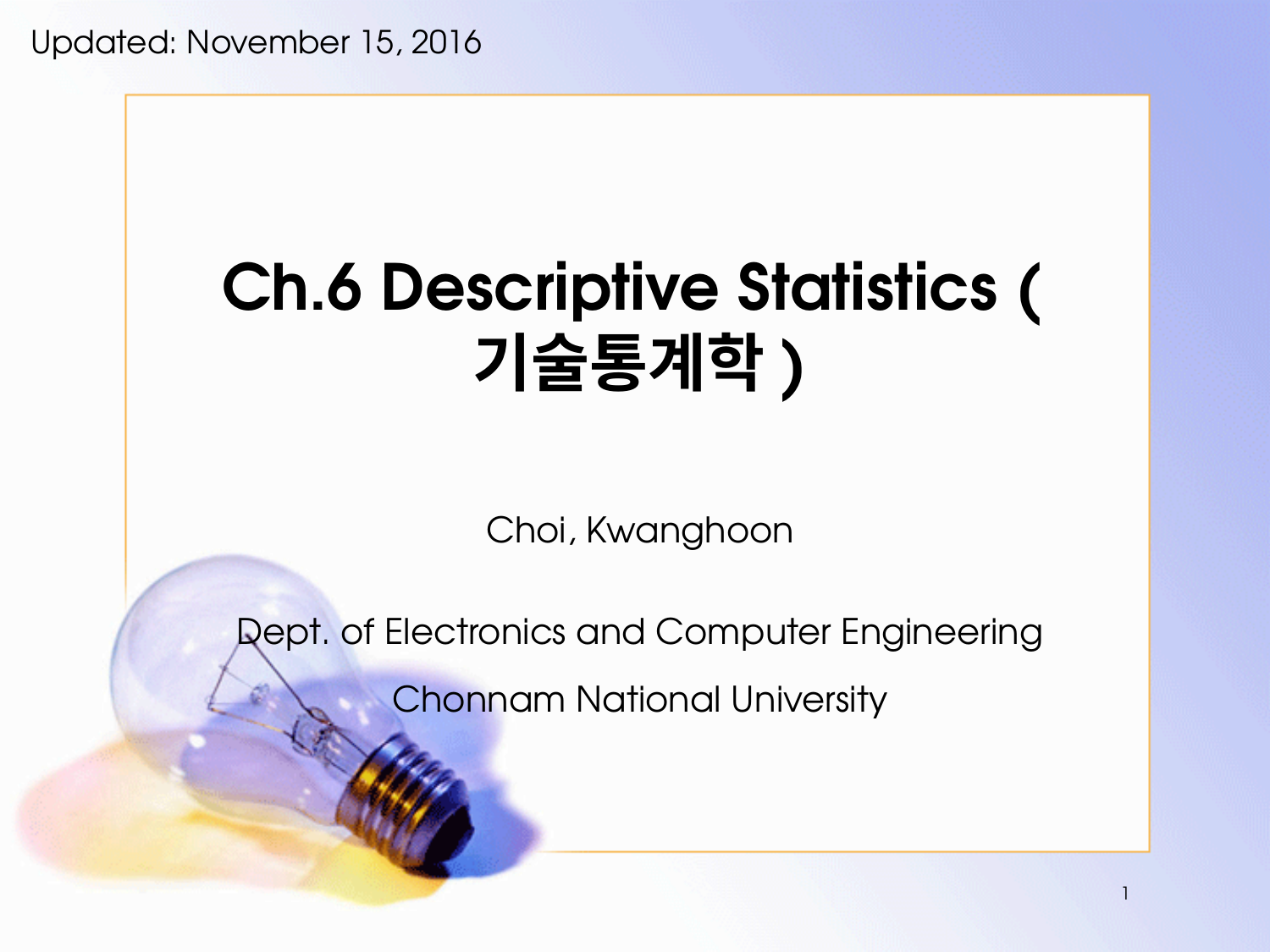

Updated: November 15, 2016
# Ch.6 Descriptive Statistics (기술통계학)
Choi, Kwanghoon

Dept. of Electronics and Computer Engineering

Chonnam National University
1